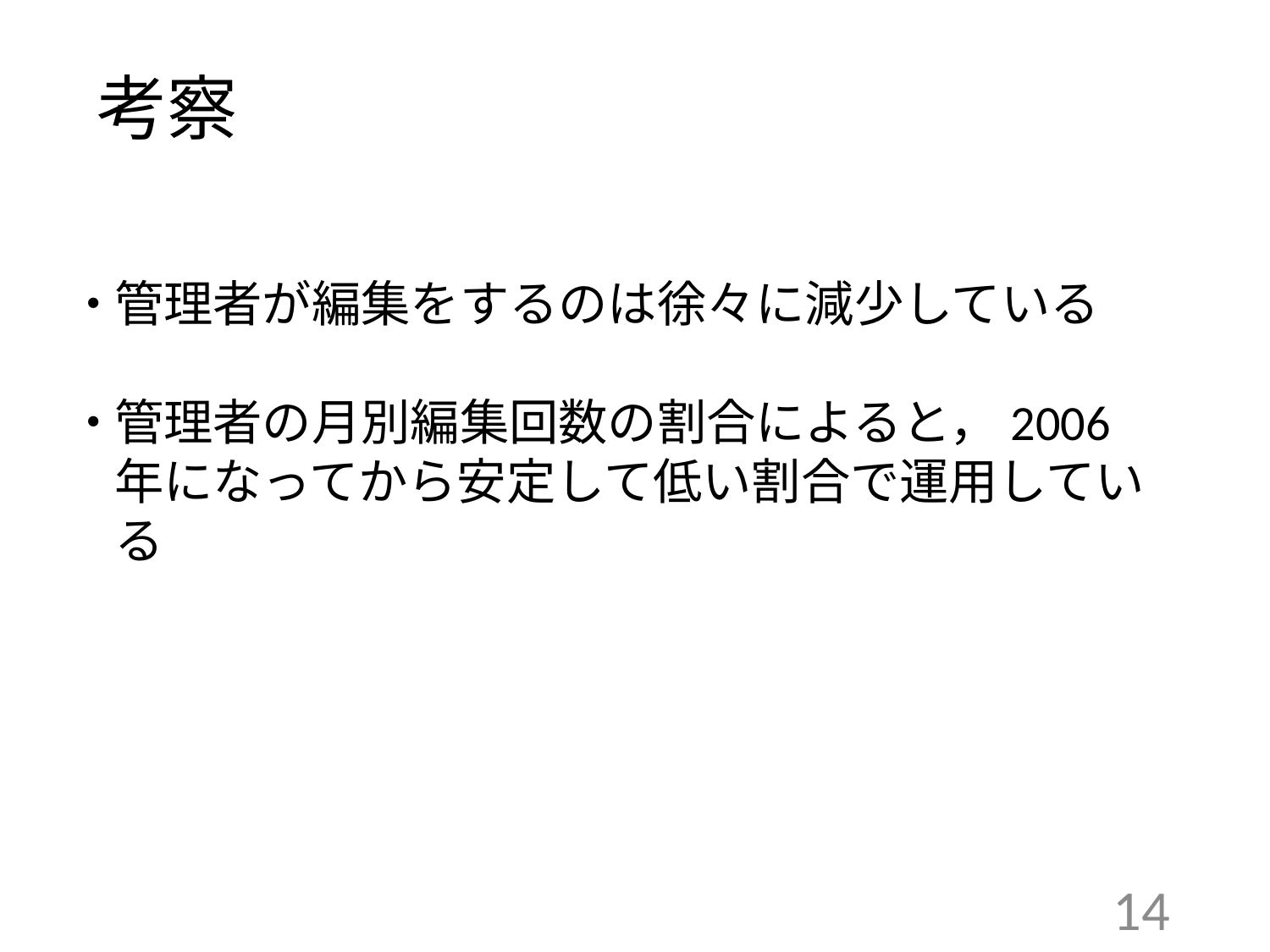

考察
・

・
管理者が編集をするのは徐々に減少している

管理者の月別編集回数の割合によると，2006年になってから安定して低い割合で運用している
14